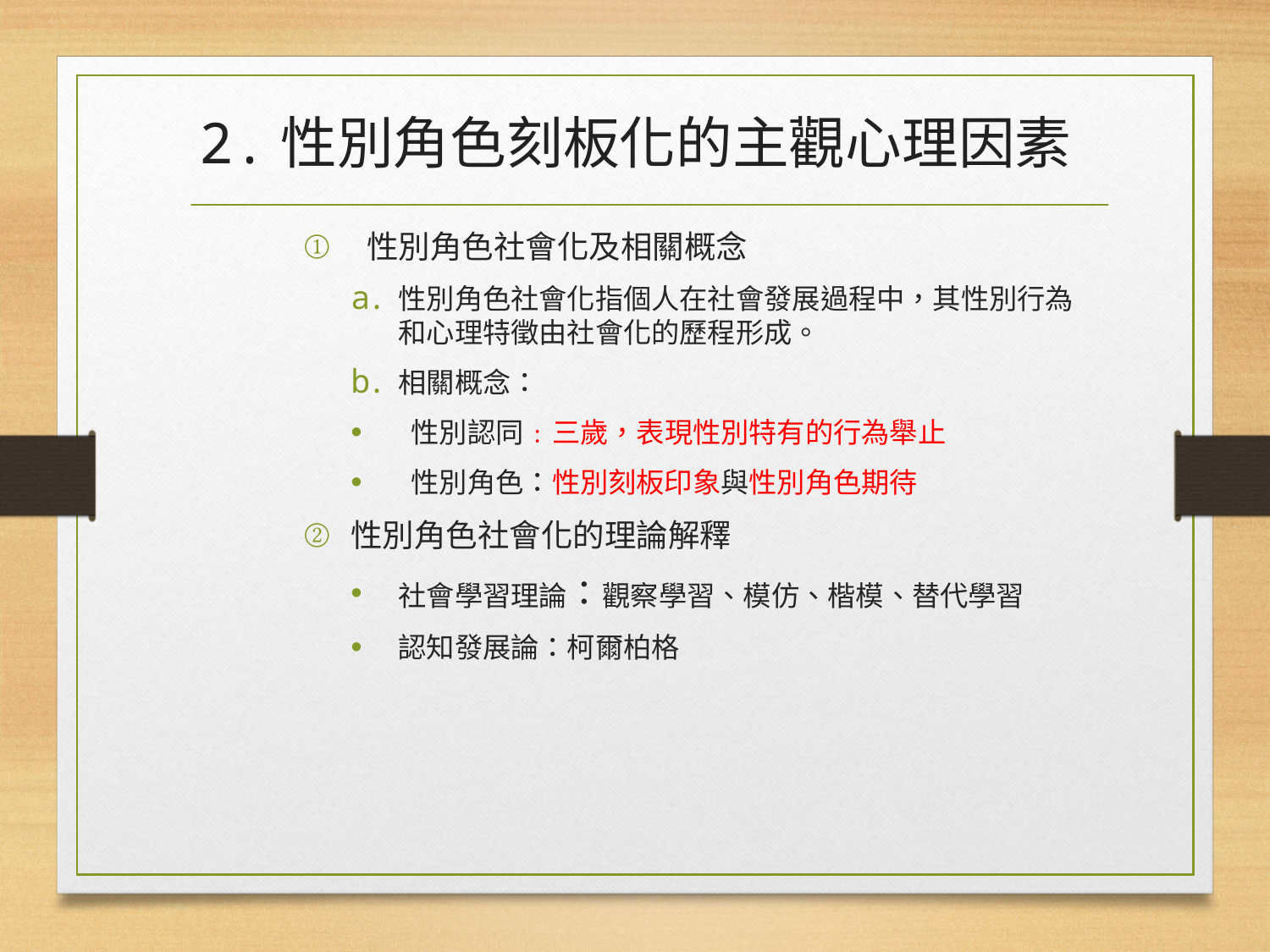

# 2.性別角色刻板化的主觀心理因素
性別角色社會化及相關概念
性別角色社會化指個人在社會發展過程中，其性別行為和心理特徵由社會化的歷程形成。
相關概念：
 性別認同﹕三歲，表現性別特有的行為舉止
 性別角色：性別刻板印象與性別角色期待
性別角色社會化的理論解釋
社會學習理論：觀察學習、模仿、楷模、替代學習
認知發展論：柯爾柏格